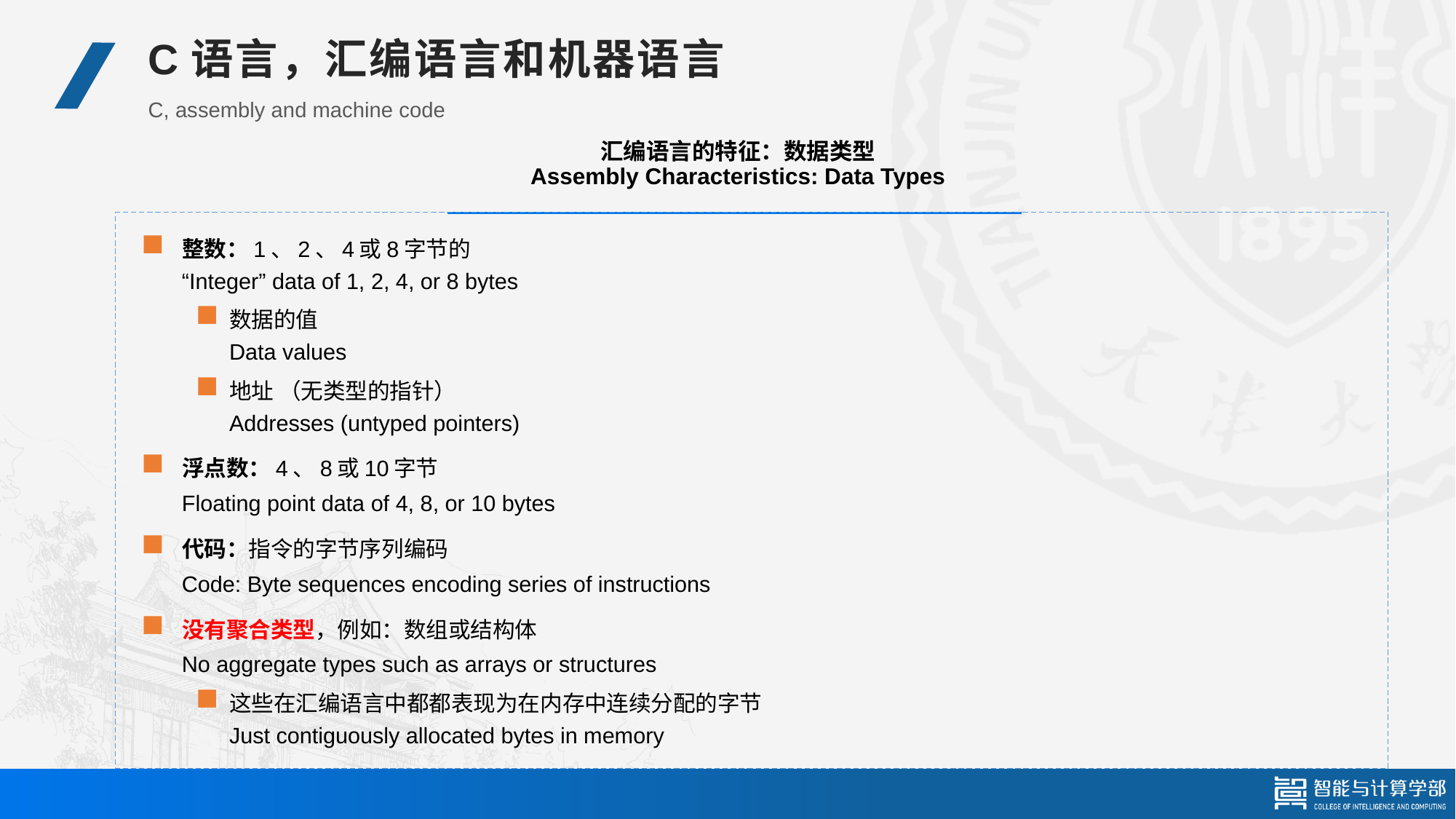

C语言，汇编语言和机器语言
C, assembly and machine code
# 汇编语言的特征：数据类型 Assembly Characteristics: Data Types
整数：1、2、4或8字节的
“Integer” data of 1, 2, 4, or 8 bytes
数据的值
Data values
地址 （无类型的指针）
Addresses (untyped pointers)
浮点数：4、8或10字节
Floating point data of 4, 8, or 10 bytes
代码：指令的字节序列编码
Code: Byte sequences encoding series of instructions
没有聚合类型，例如：数组或结构体
No aggregate types such as arrays or structures
这些在汇编语言中都都表现为在内存中连续分配的字节
Just contiguously allocated bytes in memory